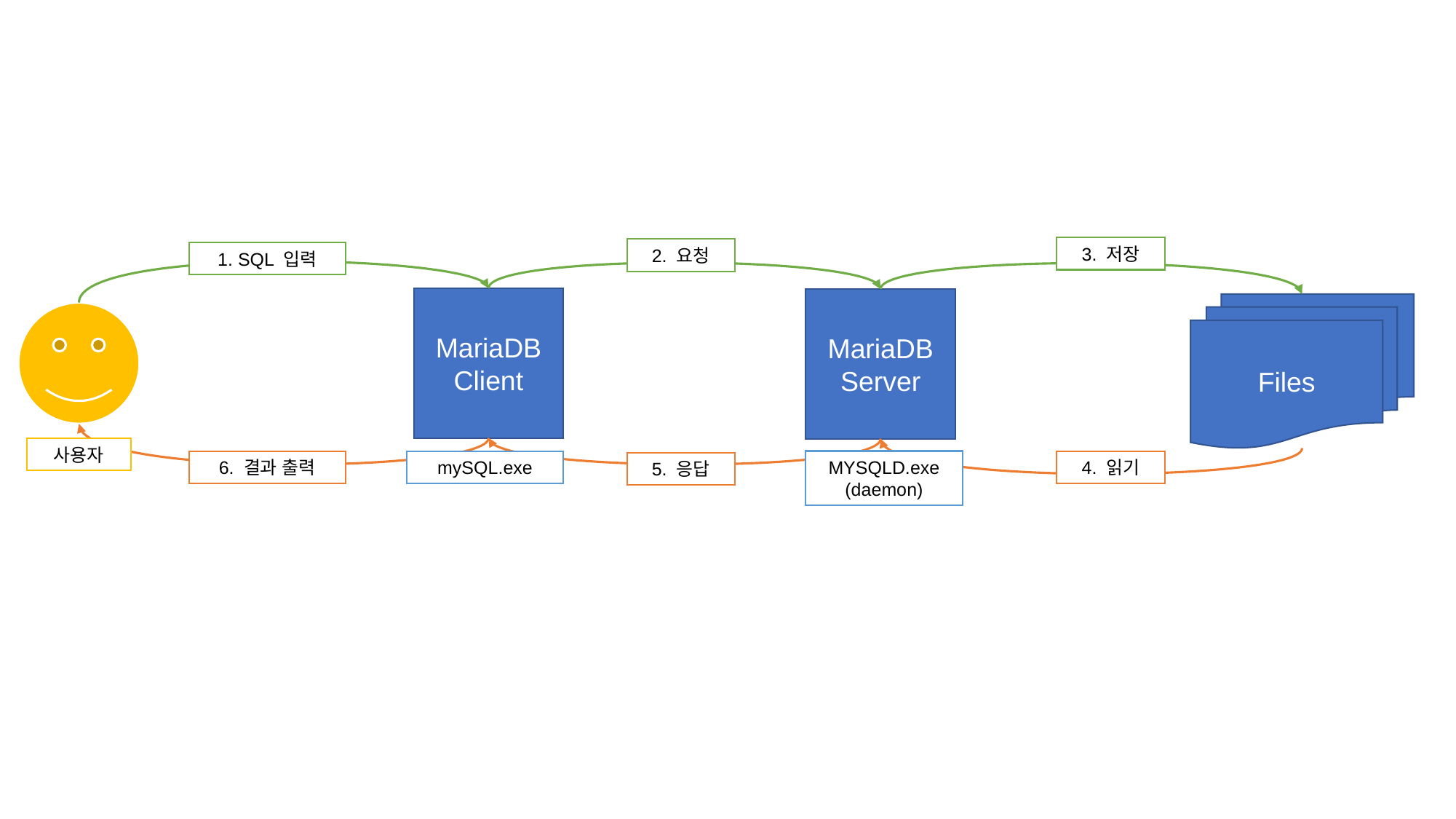

3. 저장
2. 요청
1. SQL 입력
MariaDB
Client
MariaDB
Server
Files

사용자
6. 결과 출력
mySQL.exe
MYSQLD.exe
(daemon)
4. 읽기
5. 응답